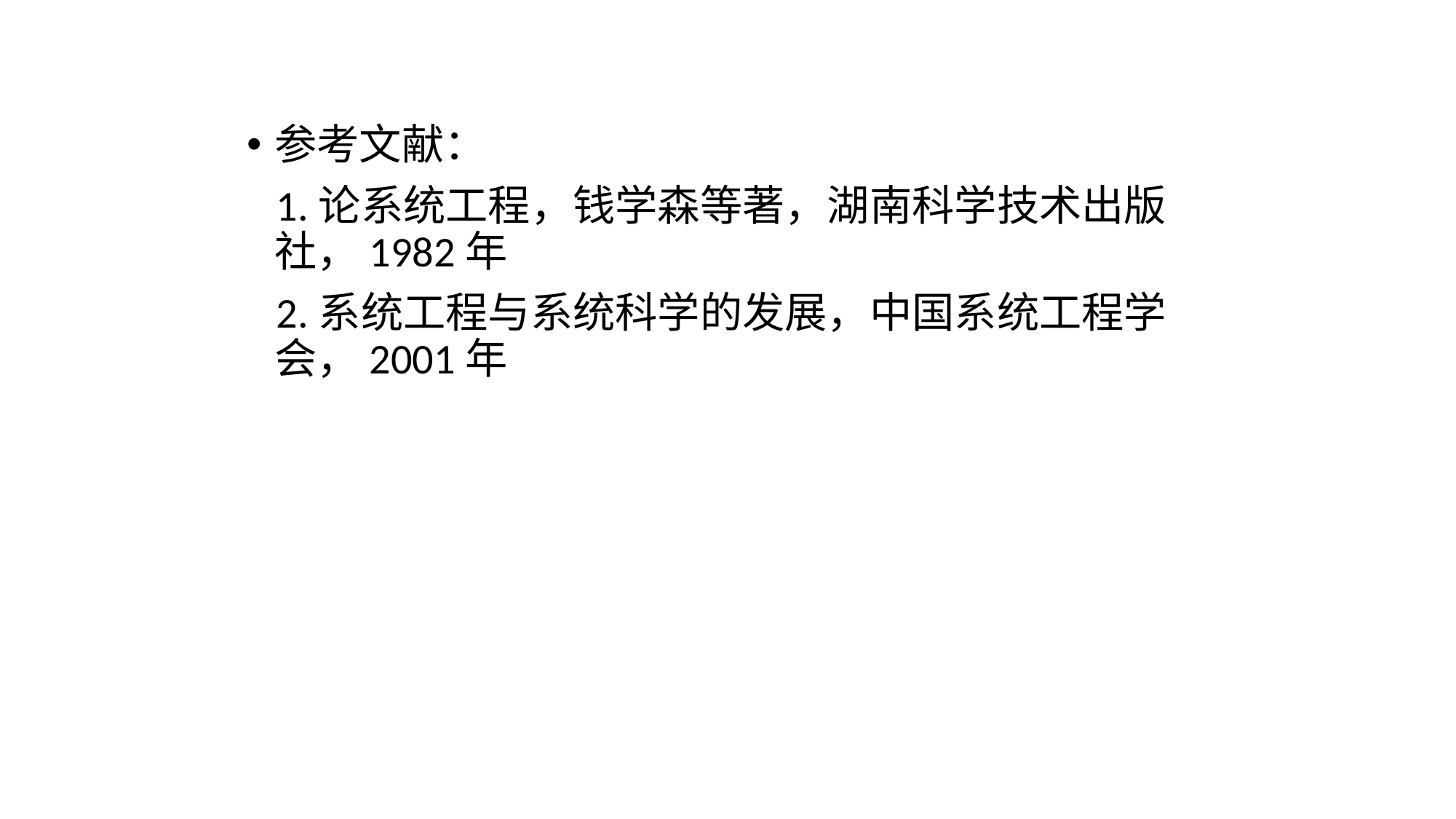

参考文献：
   1.论系统工程，钱学森等著，湖南科学技术出版社，1982年
   2.系统工程与系统科学的发展，中国系统工程学会，2001年